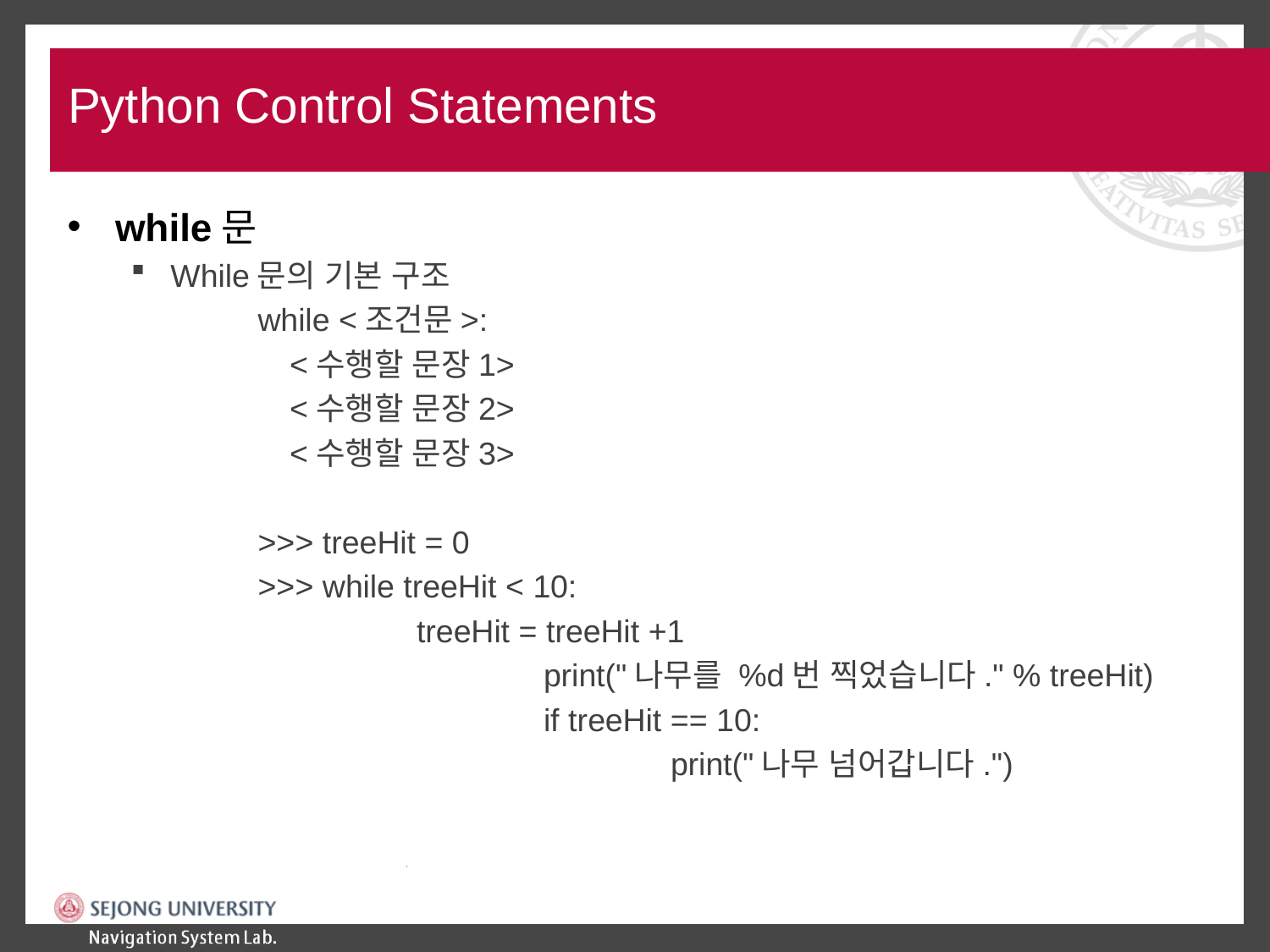

# Python Control Statements
while문
While문의 기본 구조
while <조건문>:
	<수행할 문장1>
	<수행할 문장2>
	<수행할 문장3>

>>> treeHit = 0
>>> while treeHit < 10:
        	treeHit = treeHit +1
			print("나무를 %d번 찍었습니다." % treeHit)
			if treeHit == 10:
				print("나무 넘어갑니다.")